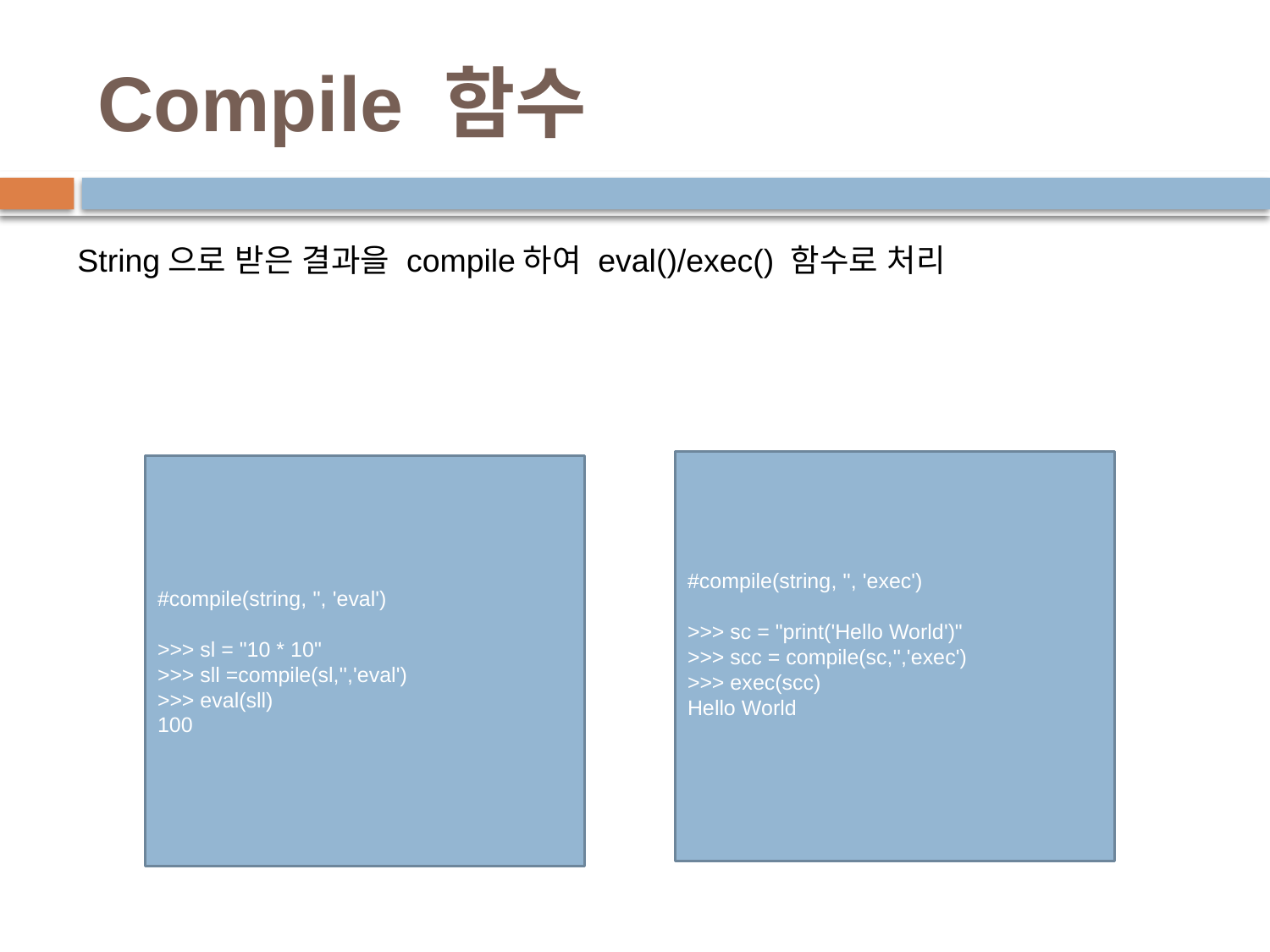

# Compile 함수
String으로 받은 결과을 compile하여 eval()/exec() 함수로 처리
#compile(string, '', 'exec')

>>> sc = "print('Hello World')"
>>> scc = compile(sc,'','exec')
>>> exec(scc)
Hello World

#compile(string, '', 'eval')

>>> sl = "10 * 10"
>>> sll =compile(sl,'','eval')
>>> eval(sll)
100